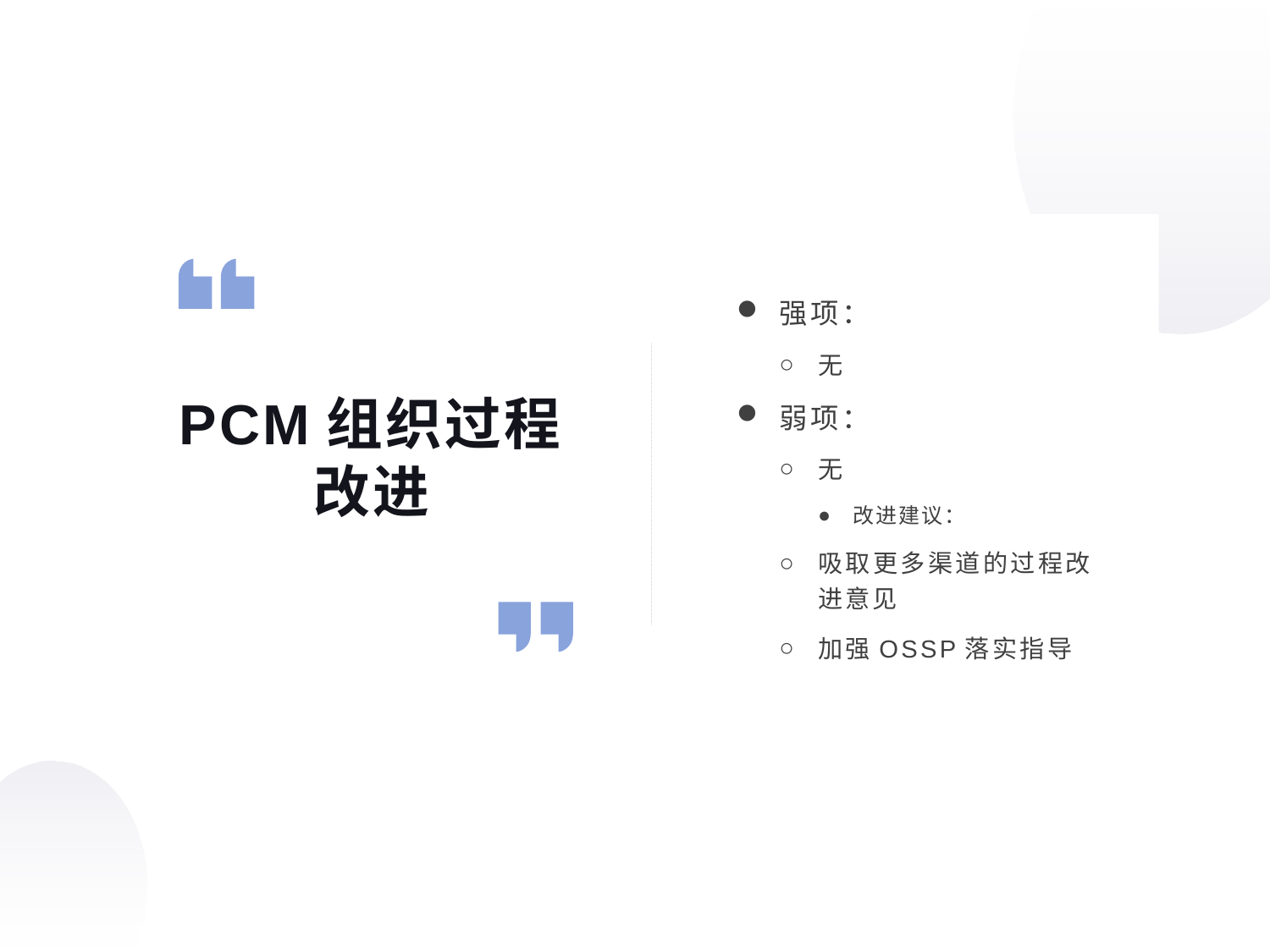

强项：
无
弱项：
无
改进建议：
吸取更多渠道的过程改进意见
加强OSSP落实指导
PCM组织过程改进